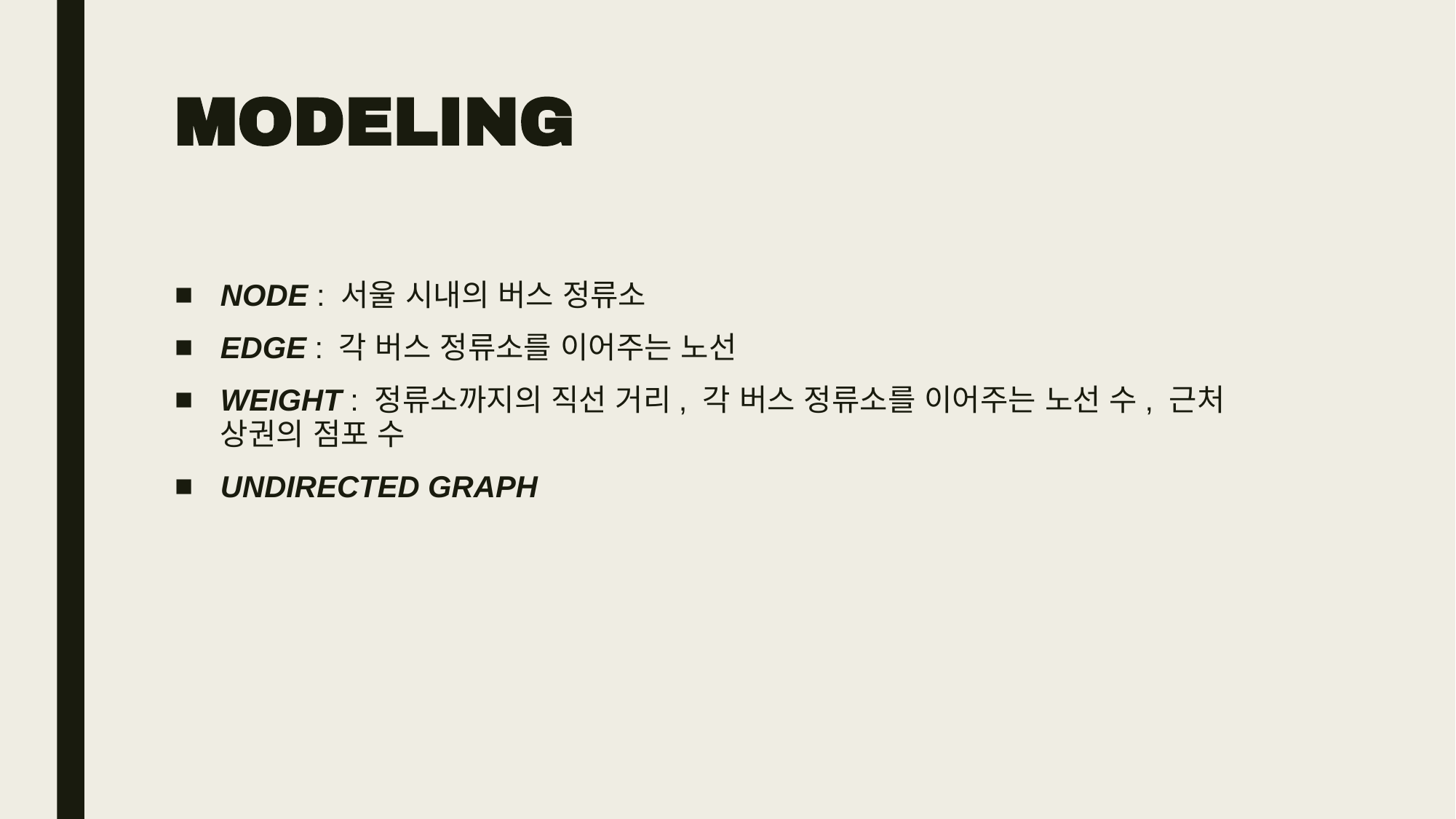

# MODELING
NODE : 서울 시내의 버스 정류소
EDGE : 각 버스 정류소를 이어주는 노선
WEIGHT : 정류소까지의 직선 거리, 각 버스 정류소를 이어주는 노선 수, 근처 상권의 점포 수
UNDIRECTED GRAPH